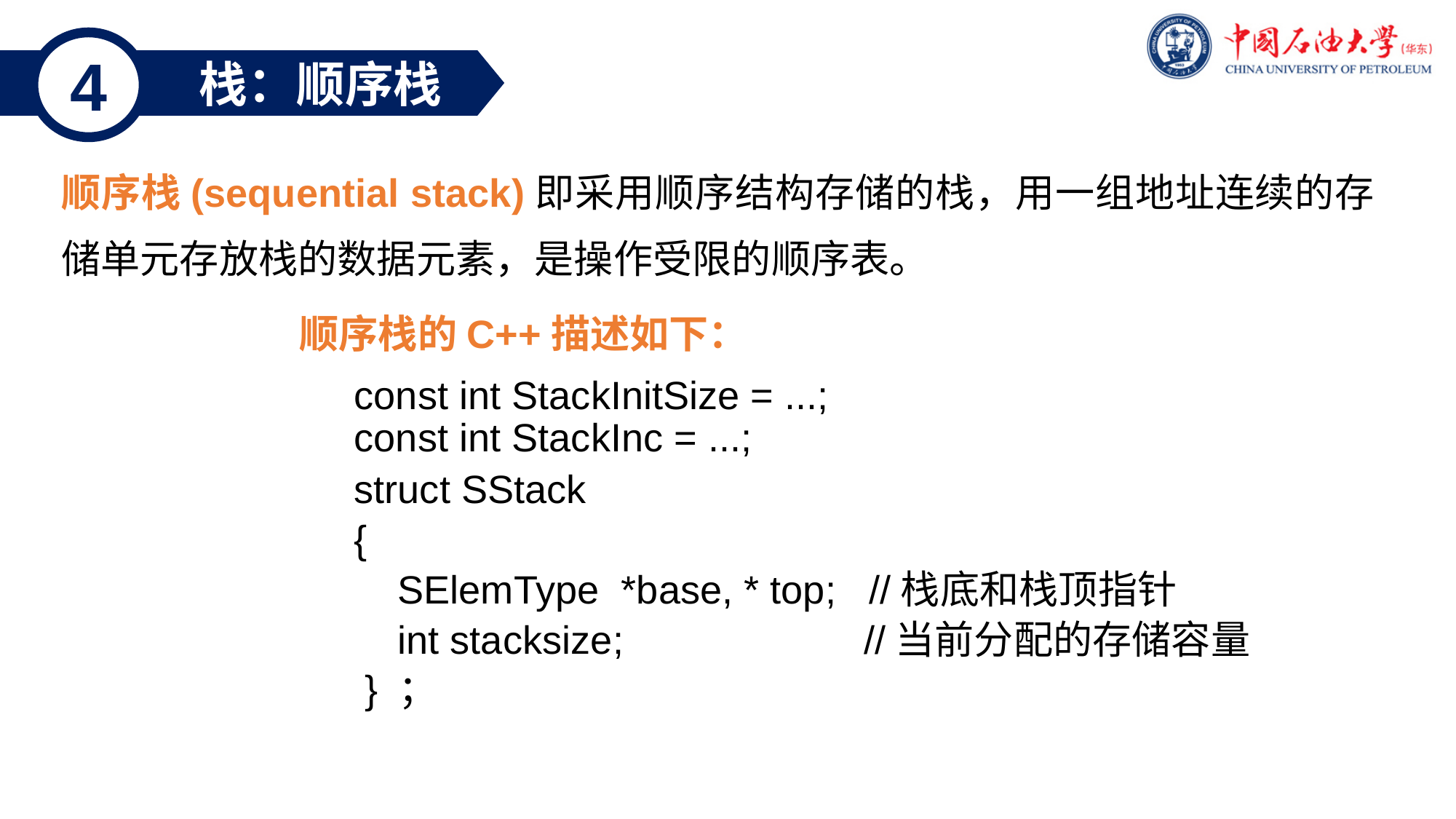

4
栈：顺序栈
顺序栈(sequential stack)即采用顺序结构存储的栈，用一组地址连续的存储单元存放栈的数据元素，是操作受限的顺序表。
顺序栈的C++描述如下：
     const int StackInitSize = ...;
     const int StackInc = ...;
struct SStack
{
    SElemType  *base, * top;   //栈底和栈顶指针
    int stacksize;                      //当前分配的存储容量
 } ；